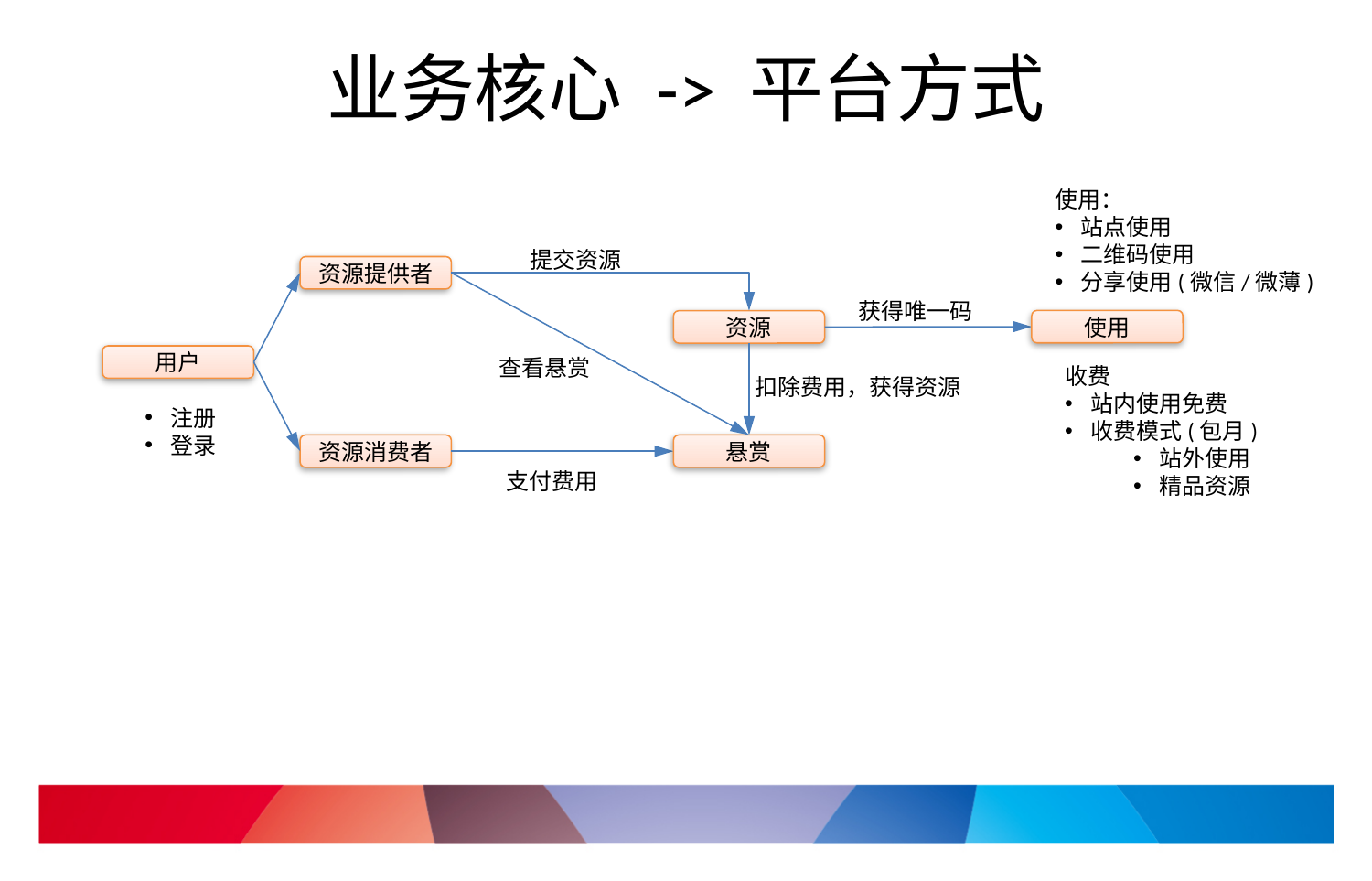

# 业务核心 -> 平台方式
使用：
站点使用
二维码使用
分享使用(微信/微薄)
提交资源
资源提供者
获得唯一码
使用
资源
用户
查看悬赏
收费
站内使用免费
收费模式(包月)
站外使用
精品资源
扣除费用，获得资源
注册
登录
资源消费者
悬赏
支付费用